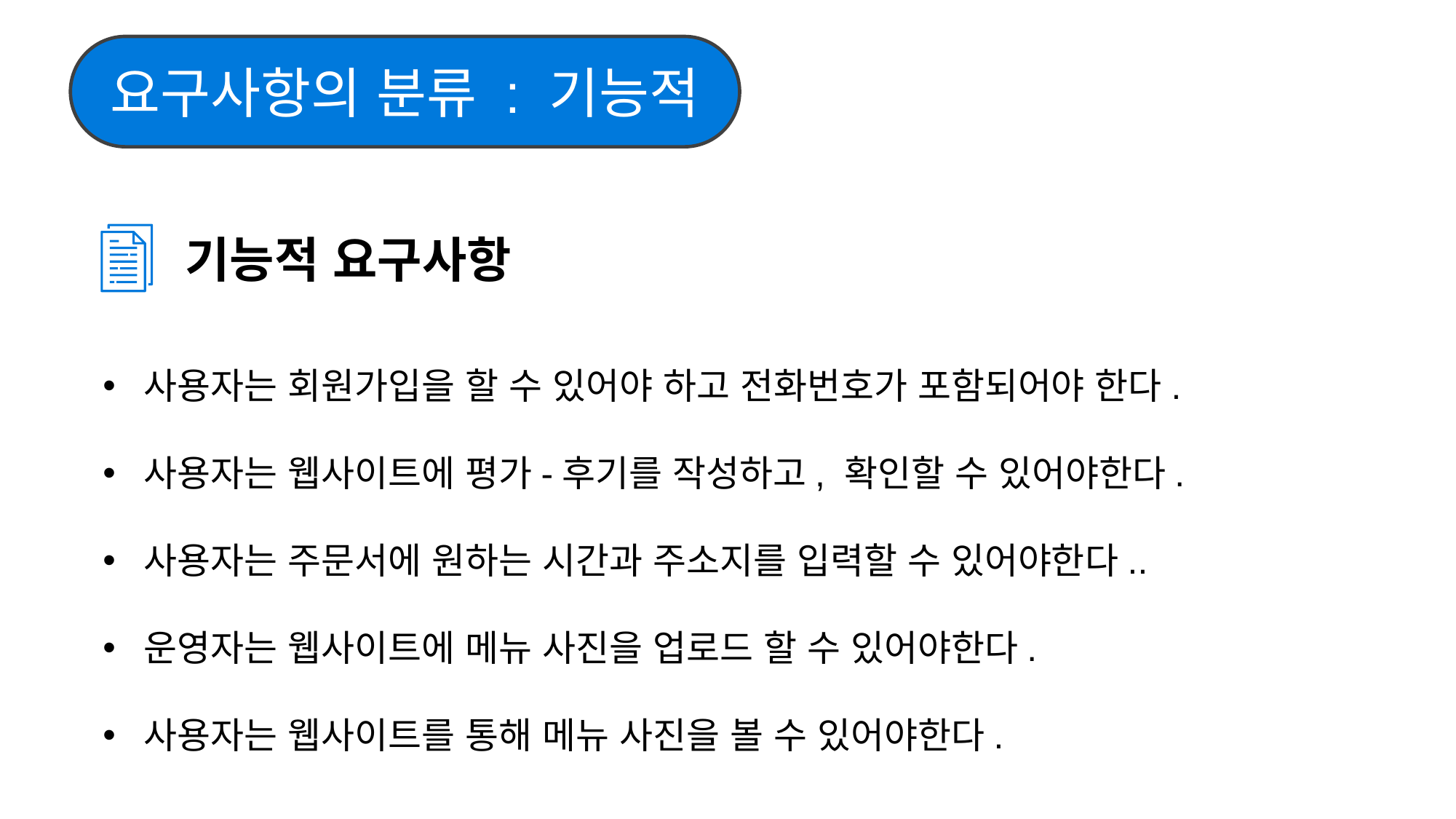

요구사항의 분류 : 기능적

기능적 요구사항
사용자는 회원가입을 할 수 있어야 하고 전화번호가 포함되어야 한다.
사용자는 웹사이트에 평가-후기를 작성하고, 확인할 수 있어야한다.
사용자는 주문서에 원하는 시간과 주소지를 입력할 수 있어야한다..
운영자는 웹사이트에 메뉴 사진을 업로드 할 수 있어야한다.
사용자는 웹사이트를 통해 메뉴 사진을 볼 수 있어야한다.